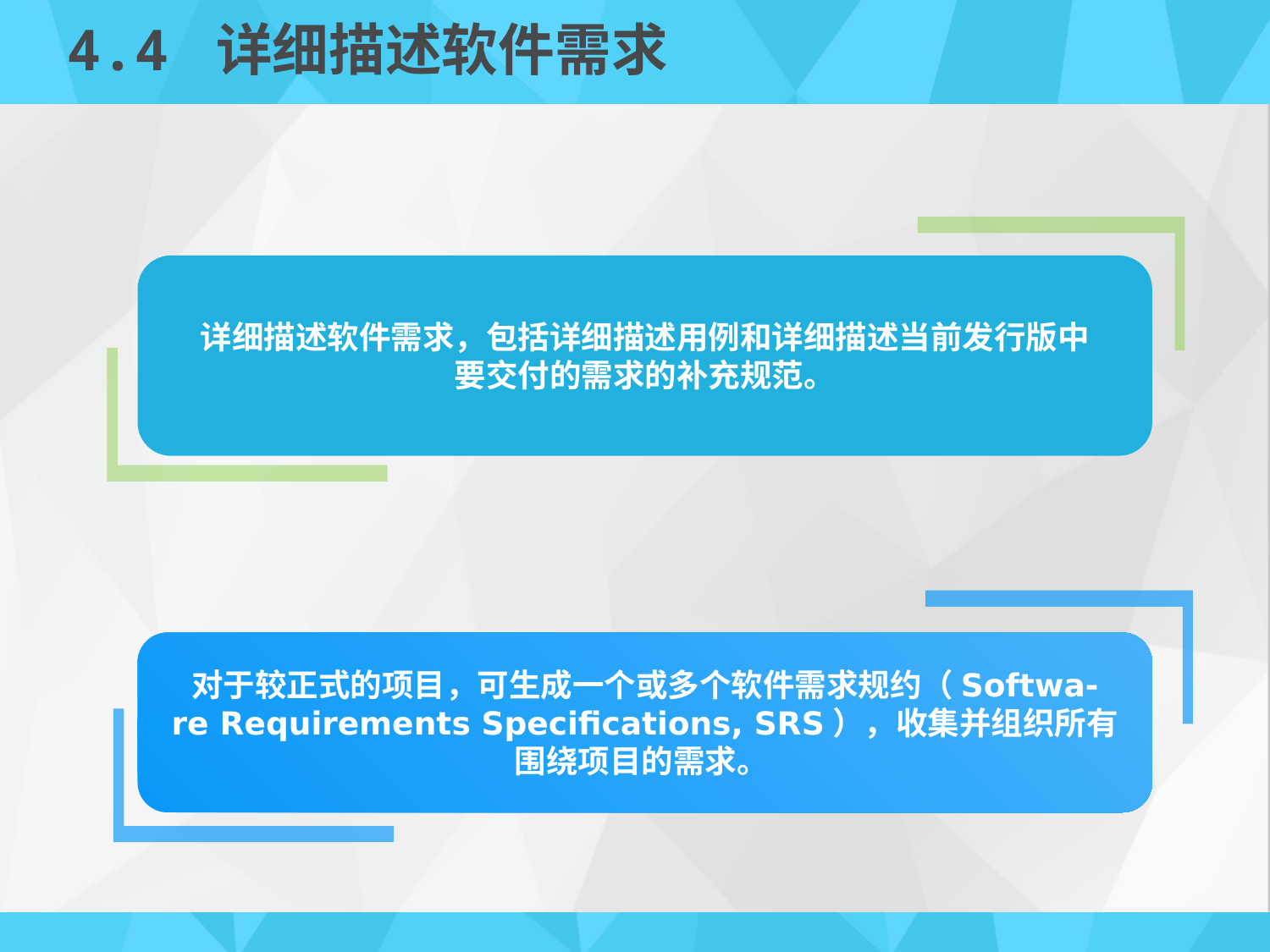

# 4.4 详细描述软件需求

详细描述软件需求，包括详细描述用例和详细描述当前发行版中
要交付的需求的补充规范。

对于较正式的项目，可生成一个或多个软件需求规约（Softwa-
re Requirements Specifications, SRS），收集并组织所有
围绕项目的需求。